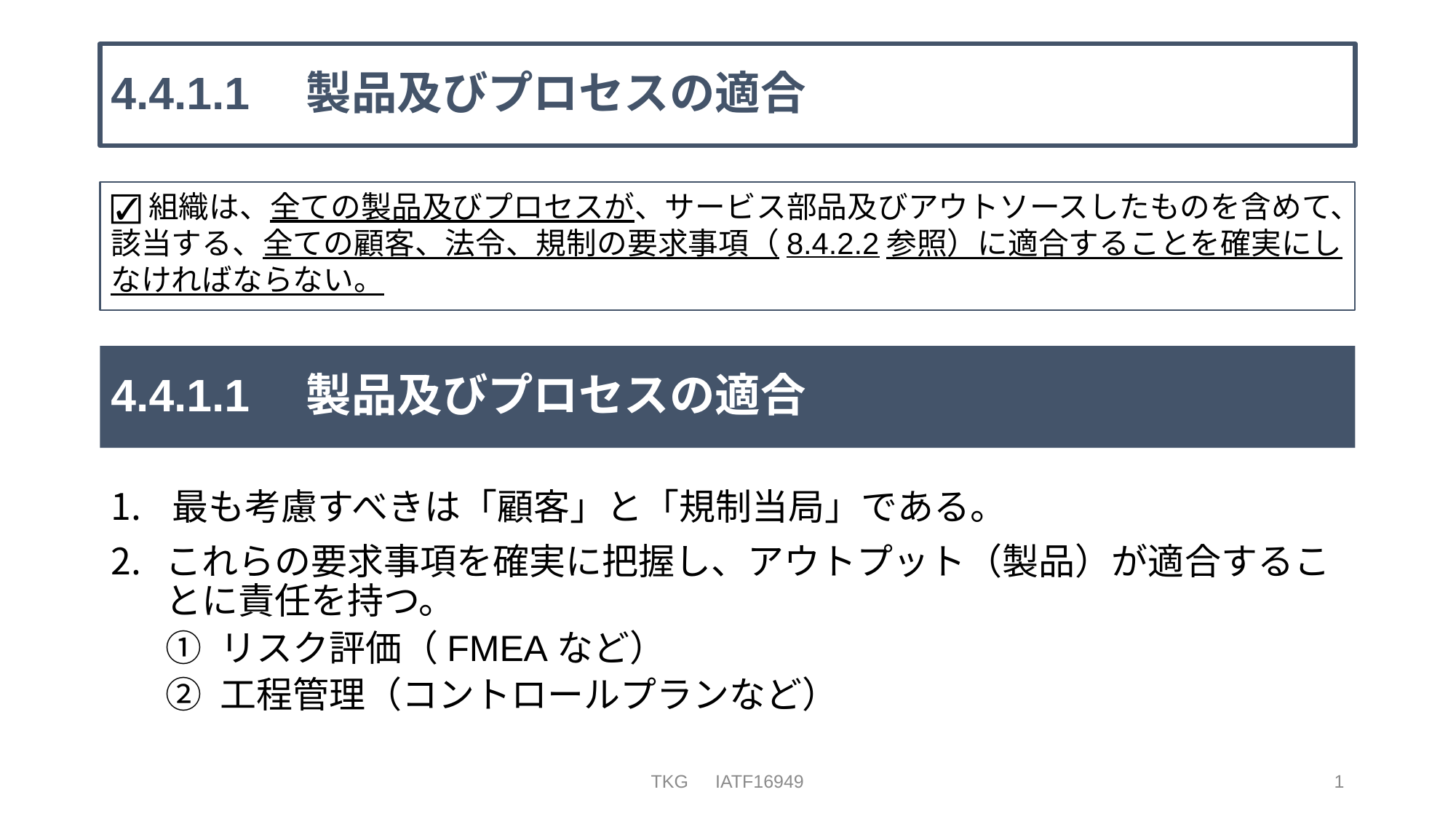

# 4.4.1.1　製品及びプロセスの適合
☑組織は、全ての製品及びプロセスが、サービス部品及びアウトソースしたものを含めて、該当する、全ての顧客、法令、規制の要求事項（8.4.2.2参照）に適合することを確実にしなければならない。

4.4.1.1　製品及びプロセスの適合
最も考慮すべきは「顧客」と「規制当局」である。
これらの要求事項を確実に把握し、アウトプット（製品）が適合することに責任を持つ。
リスク評価（FMEAなど）
工程管理（コントロールプランなど）

TKG　IATF16949
1